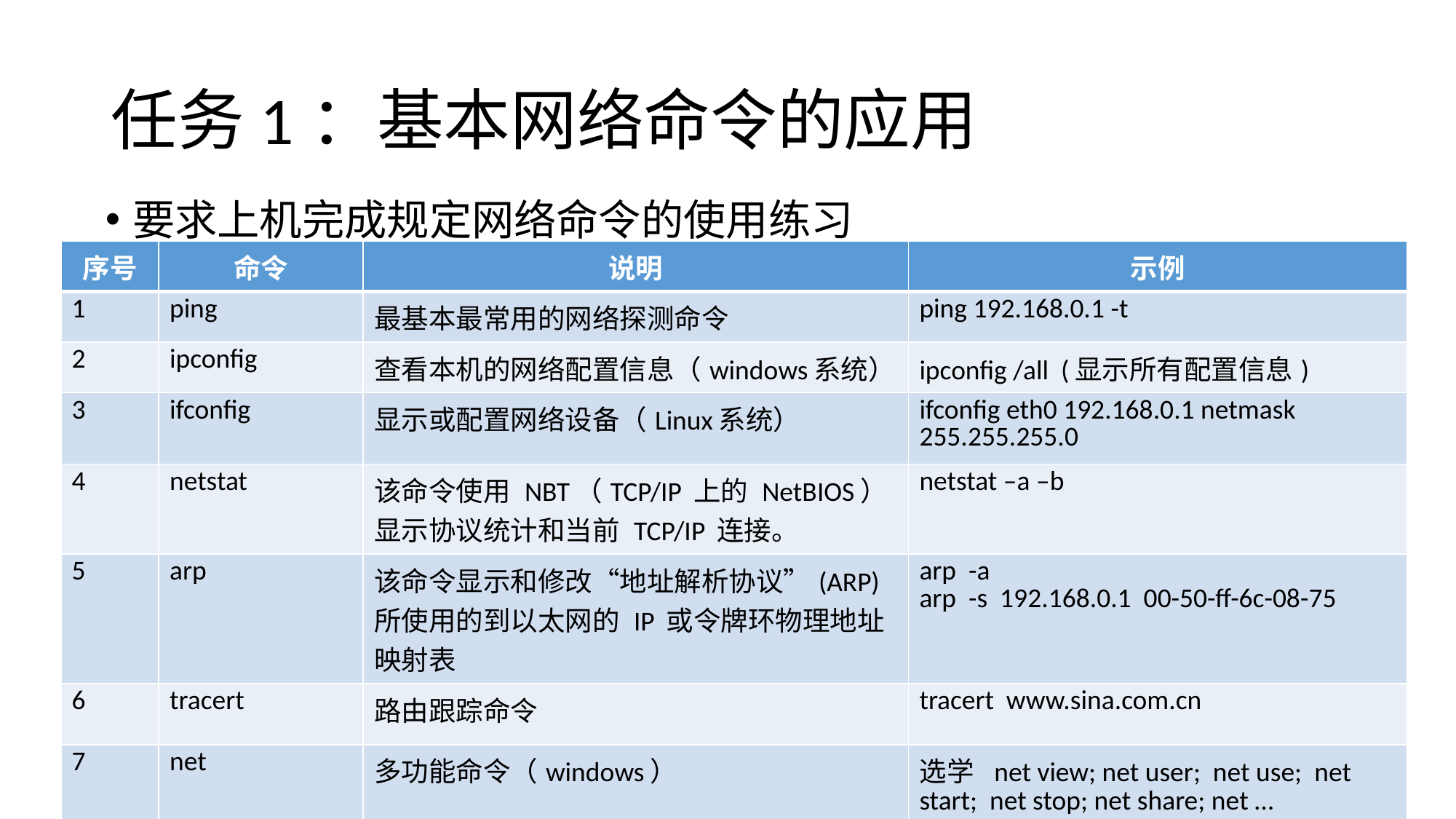

# 任务1：基本网络命令的应用
要求上机完成规定网络命令的使用练习
| 序号 | 命令 | 说明 | 示例 |
| --- | --- | --- | --- |
| 1 | ping | 最基本最常用的网络探测命令 | ping 192.168.0.1 -t |
| 2 | ipconfig | 查看本机的网络配置信息（windows系统） | ipconfig /all (显示所有配置信息) |
| 3 | ifconfig | 显示或配置网络设备（Linux系统） | ifconfig eth0 192.168.0.1 netmask 255.255.255.0 |
| 4 | netstat | 该命令使用 NBT（TCP/IP 上的 NetBIOS） 显示协议统计和当前 TCP/IP 连接。 | netstat –a –b |
| 5 | arp | 该命令显示和修改“地址解析协议”(ARP) 所使用的到以太网的 IP 或令牌环物理地址映射表 | arp -a arp -s 192.168.0.1 00-50-ff-6c-08-75 |
| 6 | tracert | 路由跟踪命令 | tracert www.sina.com.cn |
| 7 | net | 多功能命令（windows） | 选学 net view; net user; net use; net start; net stop; net share; net … |